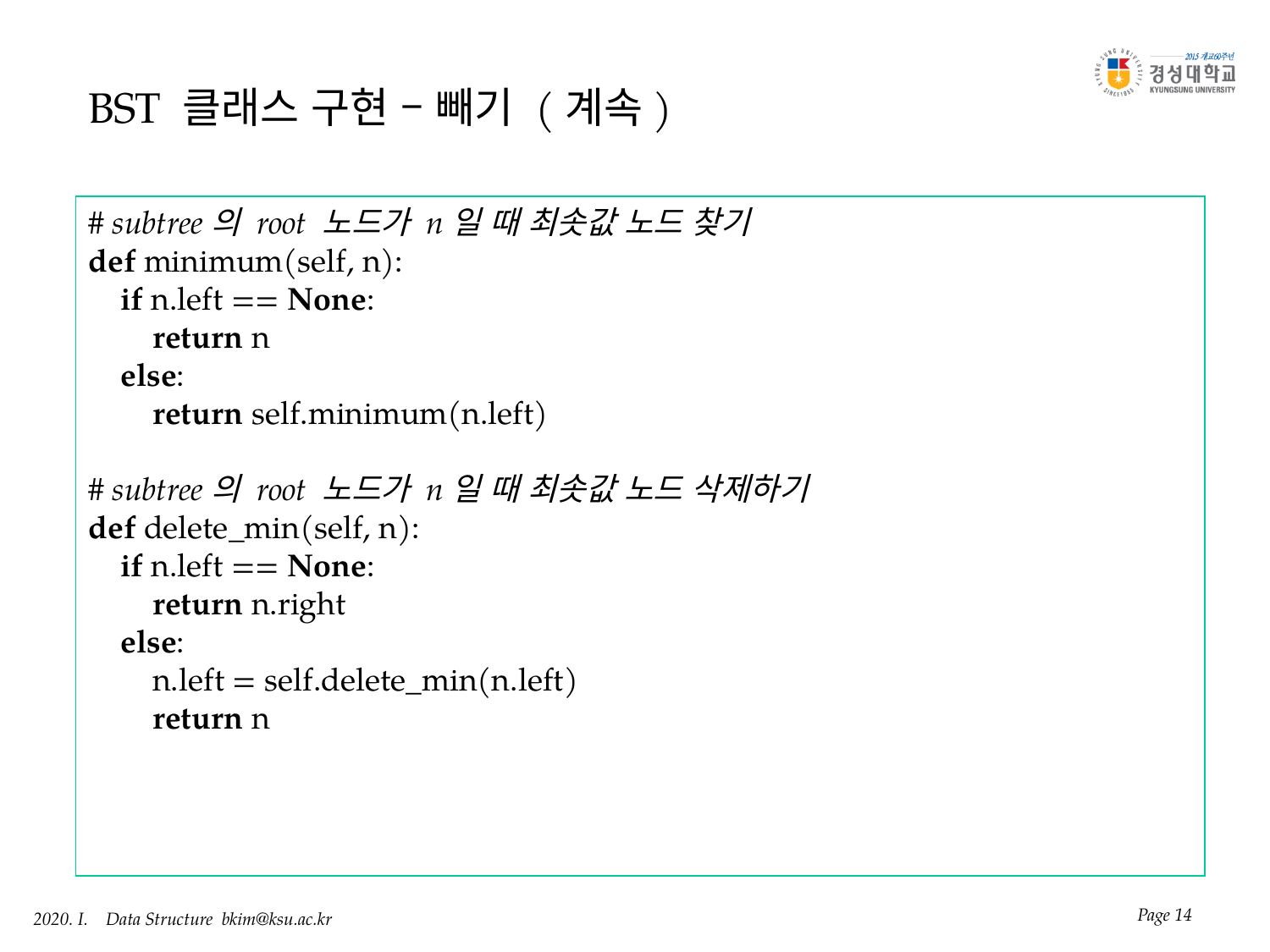

# BST 클래스 구현 – 빼기 (계속)
# subtree의 root 노드가 n일 때 최솟값 노드 찾기 def minimum(self, n): if n.left == None: return n else: return self.minimum(n.left) # subtree의 root 노드가 n일 때 최솟값 노드 삭제하기 def delete_min(self, n): if n.left == None: return n.right else: n.left = self.delete_min(n.left) return n
Page 14